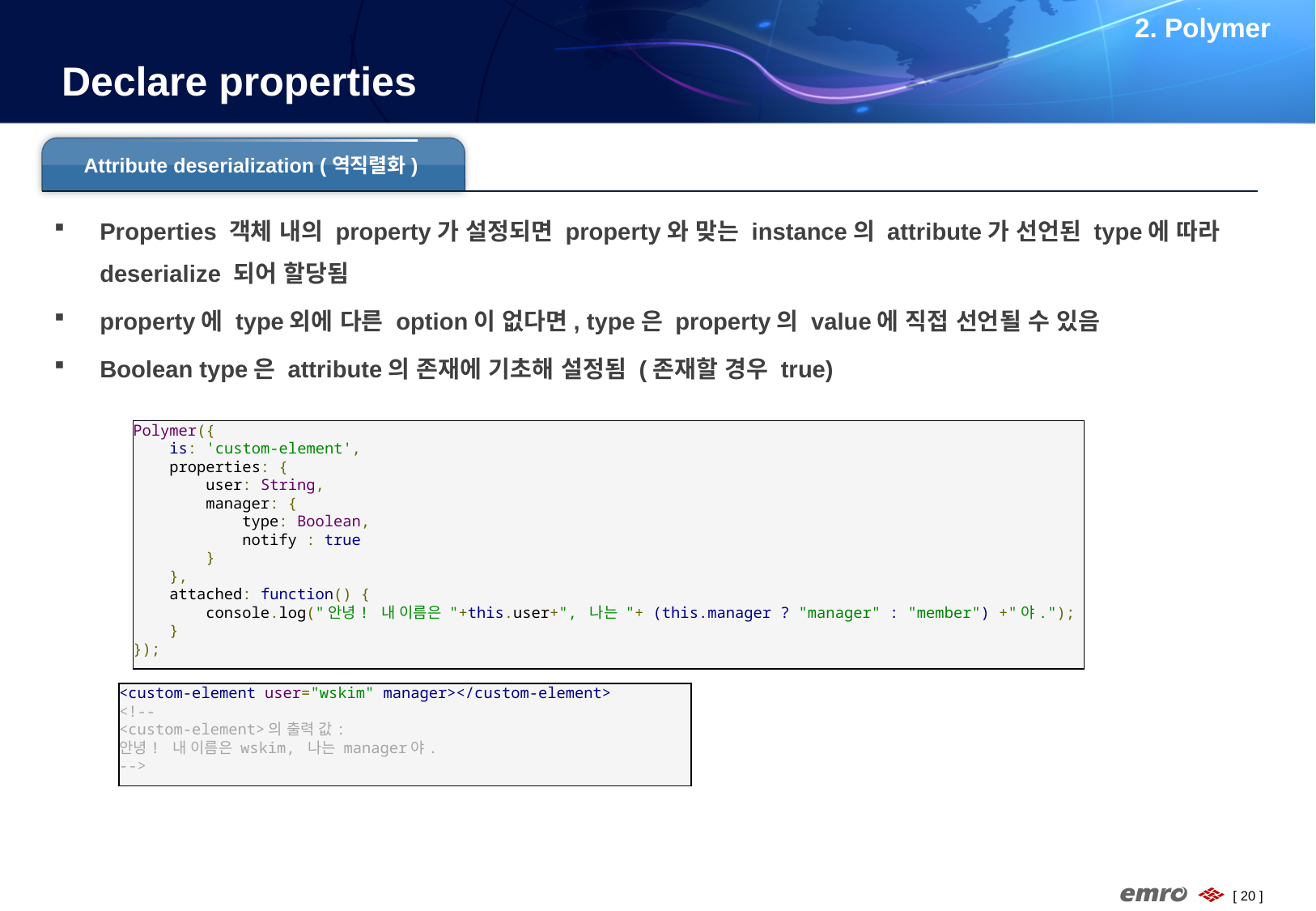

2. Polymer
# Declare properties

Attribute deserialization (역직렬화)
Properties 객체 내의 property가 설정되면 property와 맞는 instance의 attribute가 선언된 type에 따라 deserialize 되어 할당됨
property에 type외에 다른 option이 없다면, type은 property의 value에 직접 선언될 수 있음
Boolean type은 attribute의 존재에 기초해 설정됨 (존재할 경우 true)
Polymer({
    is: 'custom-element',
    properties: {
        user: String,
        manager: {
            type: Boolean,
            notify : true
        }
    },
    attached: function() {
        console.log("안녕! 내 이름은 "+this.user+", 나는 "+ (this.manager ? "manager" : "member") +"야.");
    }
});
<custom-element user="wskim" manager></custom-element>
<!--
<custom-element>의 출력 값:
안녕! 내 이름은 wskim, 나는 manager야.
-->